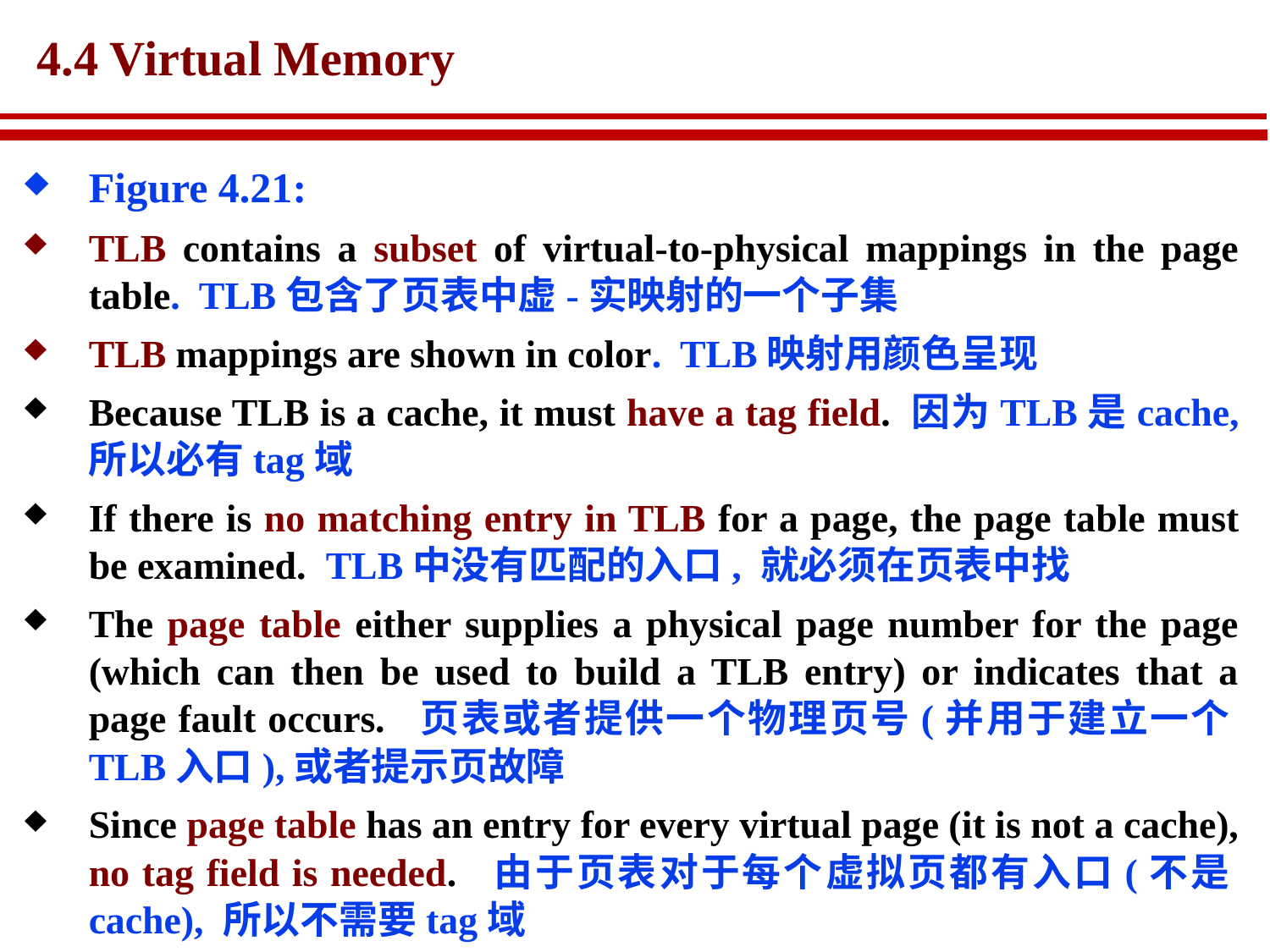

# 4.4 Virtual Memory
Figure 4.21:
TLB contains a subset of virtual-to-physical mappings in the page table.  TLB包含了页表中虚-实映射的一个子集
TLB mappings are shown in color.  TLB映射用颜色呈现
Because TLB is a cache, it must have a tag field. 因为TLB是cache, 所以必有tag域
If there is no matching entry in TLB for a page, the page table must be examined.  TLB中没有匹配的入口, 就必须在页表中找
The page table either supplies a physical page number for the page (which can then be used to build a TLB entry) or indicates that a page fault occurs.  页表或者提供一个物理页号(并用于建立一个TLB入口),或者提示页故障
Since page table has an entry for every virtual page (it is not a cache), no tag field is needed.  由于页表对于每个虚拟页都有入口(不是cache), 所以不需要tag域